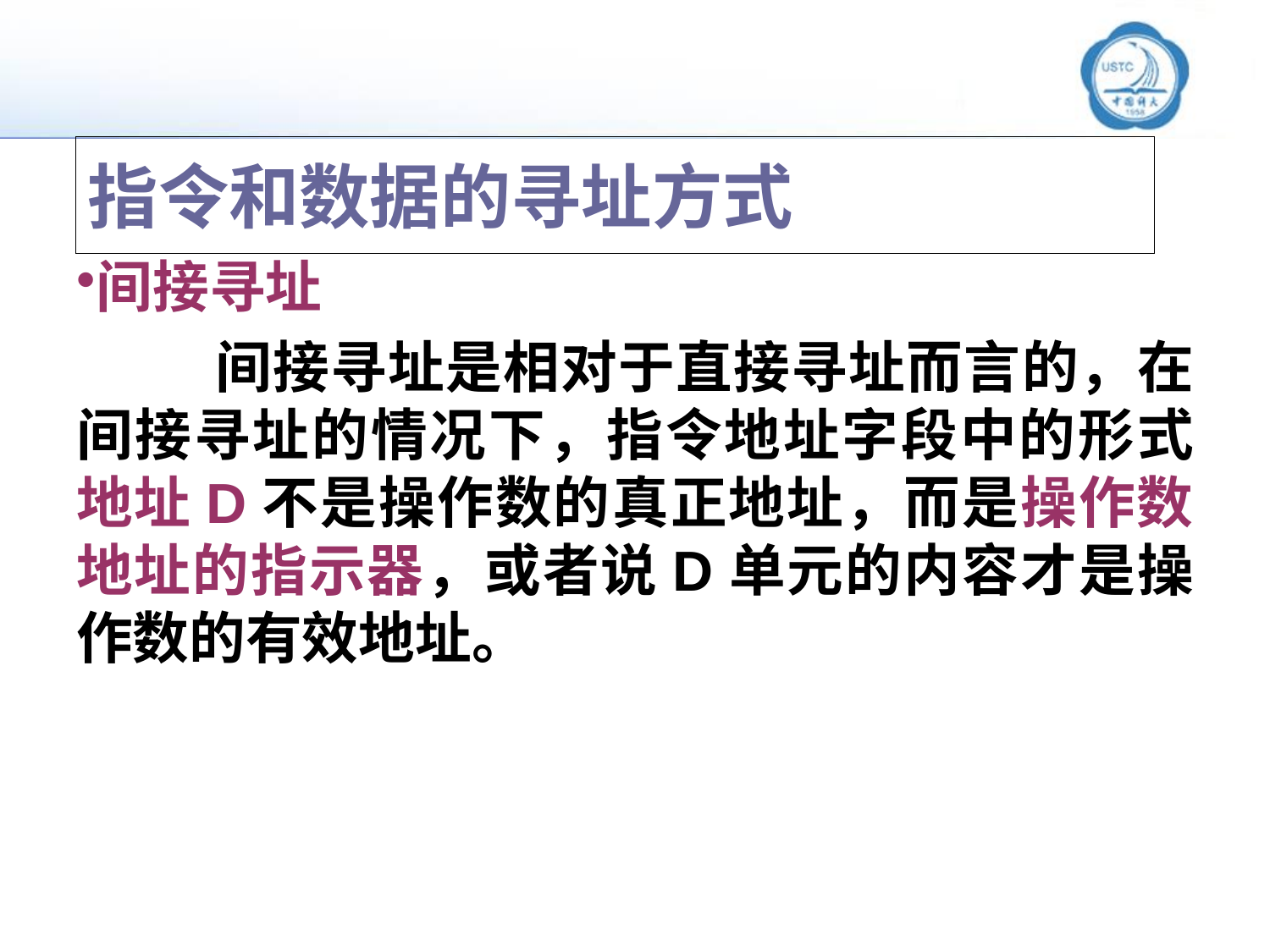

# 指令和数据的寻址方式
间接寻址
         间接寻址是相对于直接寻址而言的，在间接寻址的情况下，指令地址字段中的形式地址D不是操作数的真正地址，而是操作数地址的指示器，或者说D单元的内容才是操作数的有效地址。